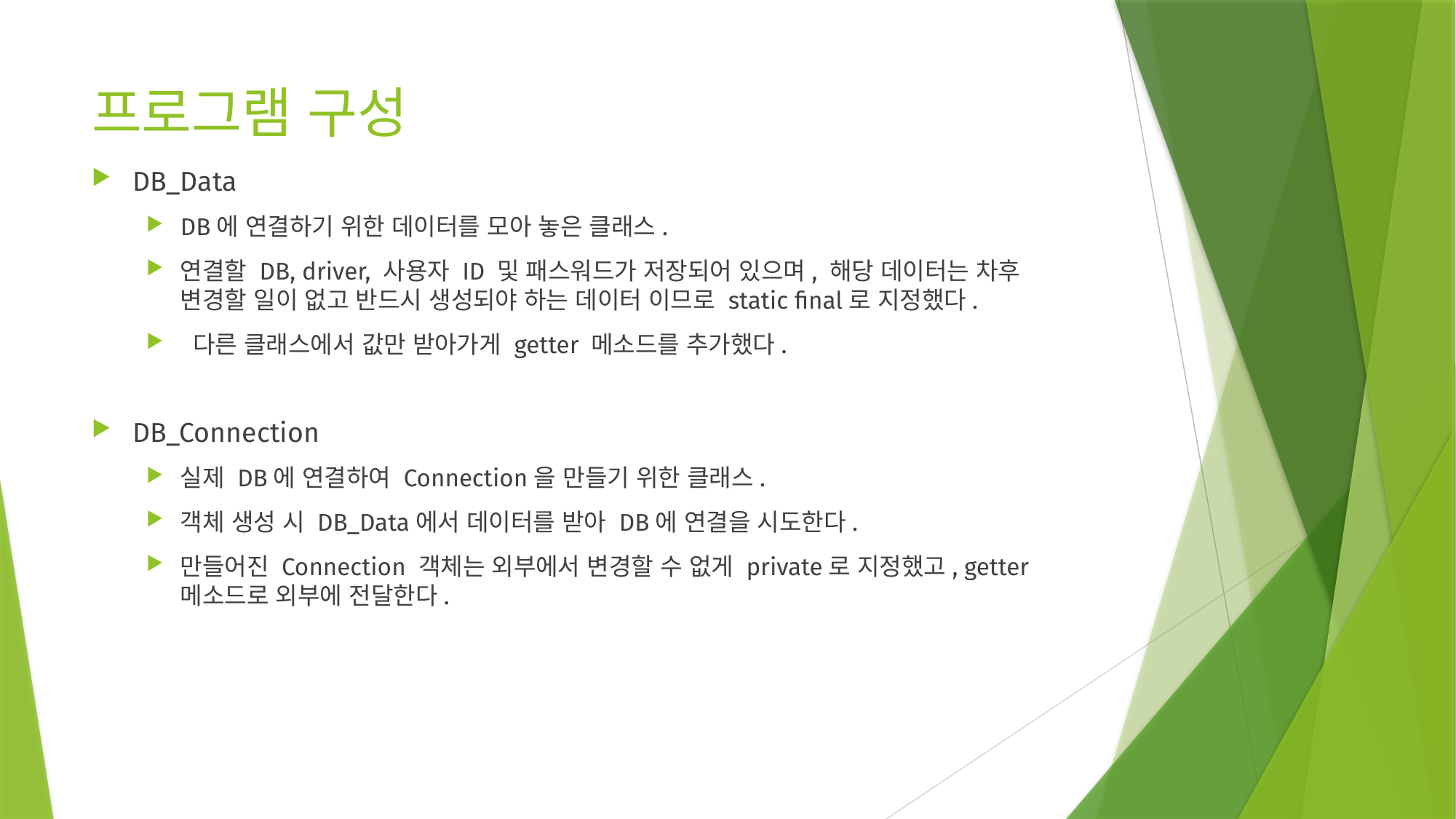

# 프로그램 구성
DB_Data
DB에 연결하기 위한 데이터를 모아 놓은 클래스.
연결할 DB, driver, 사용자 ID 및 패스워드가 저장되어 있으며, 해당 데이터는 차후   변경할 일이 없고 반드시 생성되야 하는 데이터 이므로 static final로 지정했다.
 다른 클래스에서 값만 받아가게 getter 메소드를 추가했다.

DB_Connection
실제 DB에 연결하여 Connection을 만들기 위한 클래스.
객체 생성 시 DB_Data에서 데이터를 받아 DB에 연결을 시도한다.
만들어진 Connection 객체는 외부에서 변경할 수 없게 private로 지정했고, getter   메소드로 외부에 전달한다.